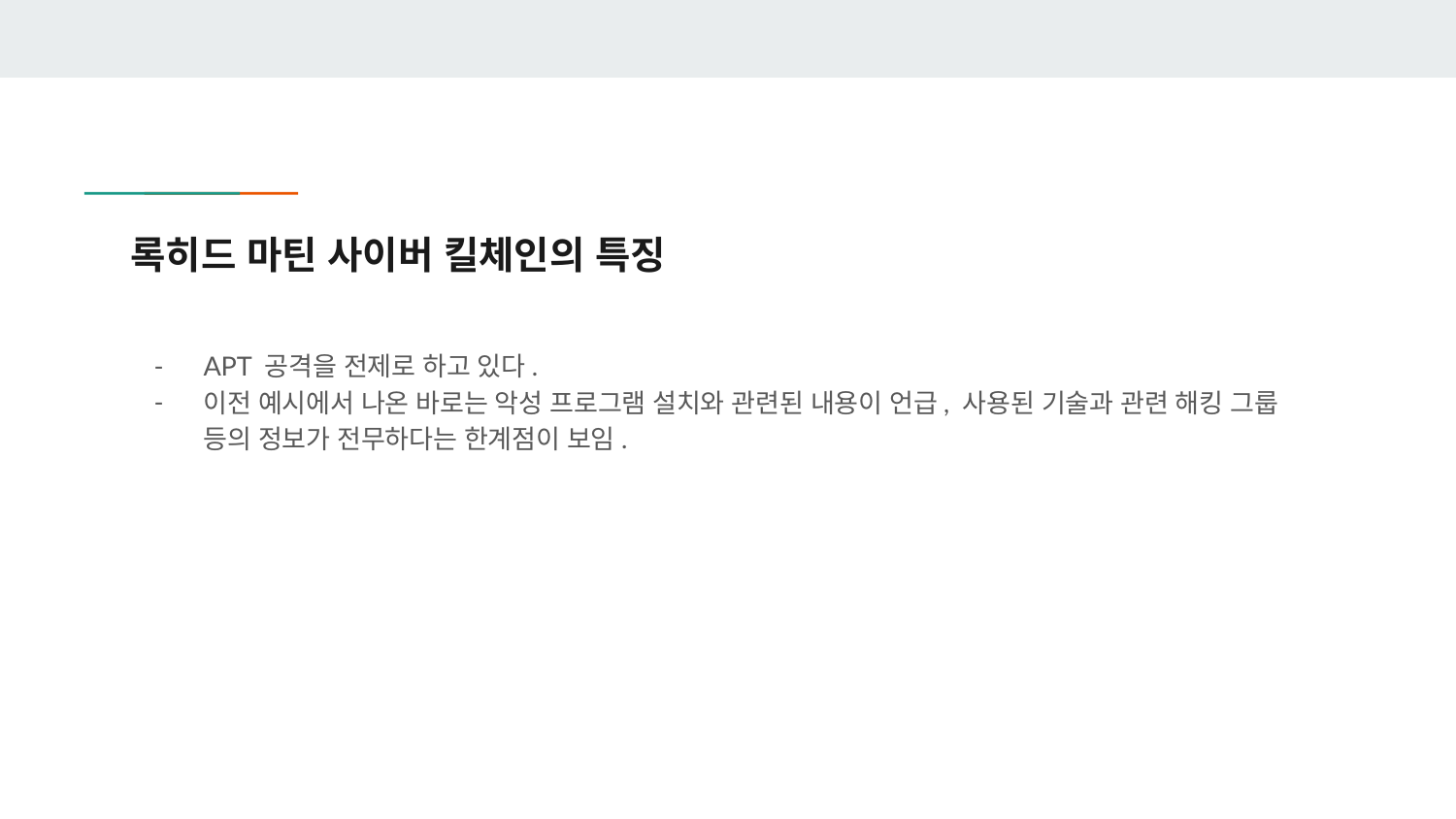

# 록히드 마틴 사이버 킬체인의 특징
APT 공격을 전제로 하고 있다.
이전 예시에서 나온 바로는 악성 프로그램 설치와 관련된 내용이 언급, 사용된 기술과 관련 해킹 그룹 등의 정보가 전무하다는 한계점이 보임.